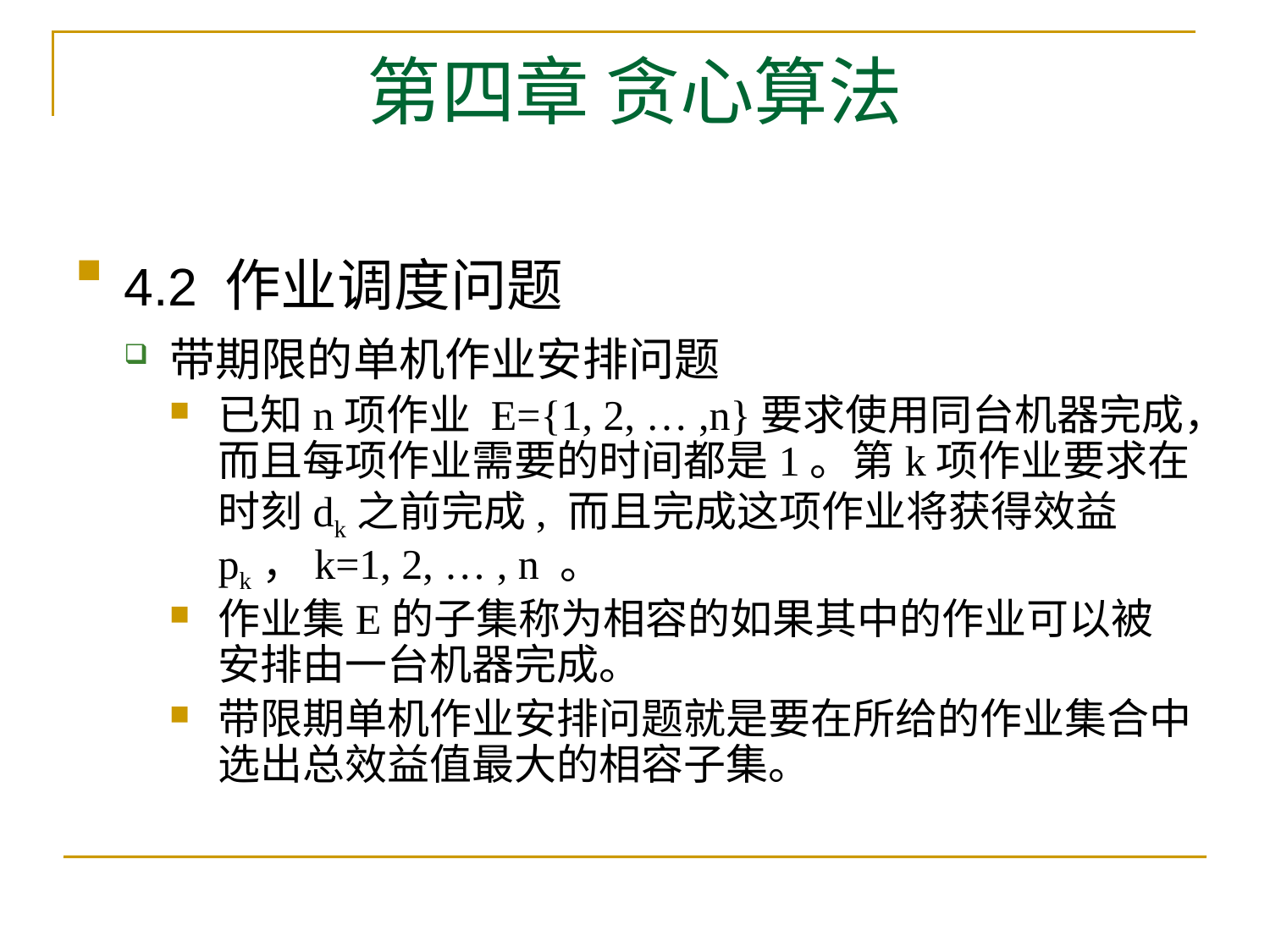

# 第四章 贪心算法
4.2 作业调度问题
带期限的单机作业安排问题
已知n项作业 E={1, 2, … ,n}要求使用同台机器完成，而且每项作业需要的时间都是1。第k项作业要求在时刻dk之前完成, 而且完成这项作业将获得效益pk，k=1, 2, … , n 。
作业集E的子集称为相容的如果其中的作业可以被安排由一台机器完成。
带限期单机作业安排问题就是要在所给的作业集合中选出总效益值最大的相容子集。